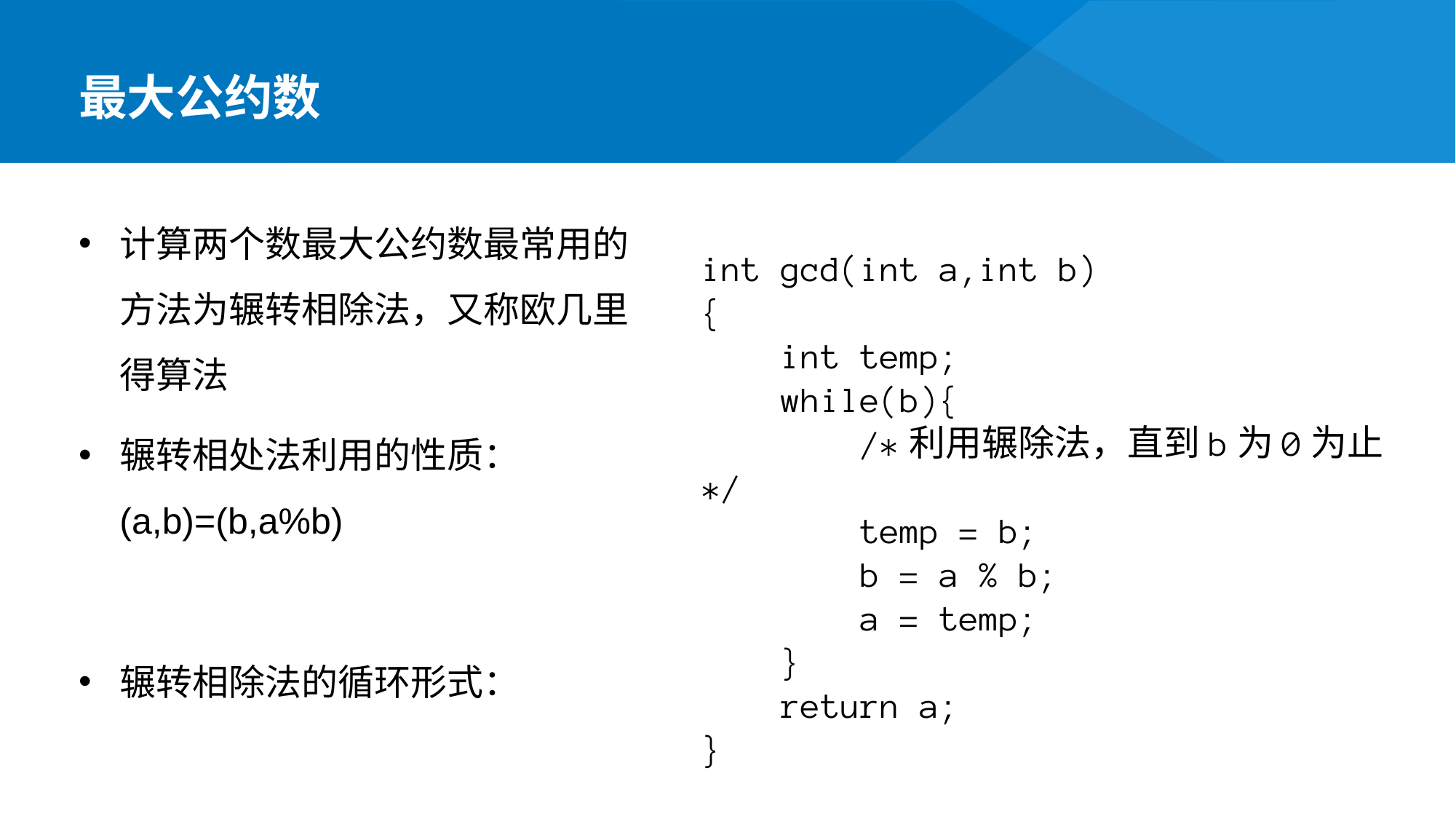

最大公约数
计算两个数最大公约数最常用的方法为辗转相除法，又称欧几里得算法
辗转相处法利用的性质：(a,b)=(b,a%b)

辗转相除法的循环形式：
int gcd(int a,int b)
{
    int temp;
    while(b){
        /*利用辗除法，直到b为0为止*/
        temp = b;
        b = a % b;
        a = temp;
    }
    return a;
}